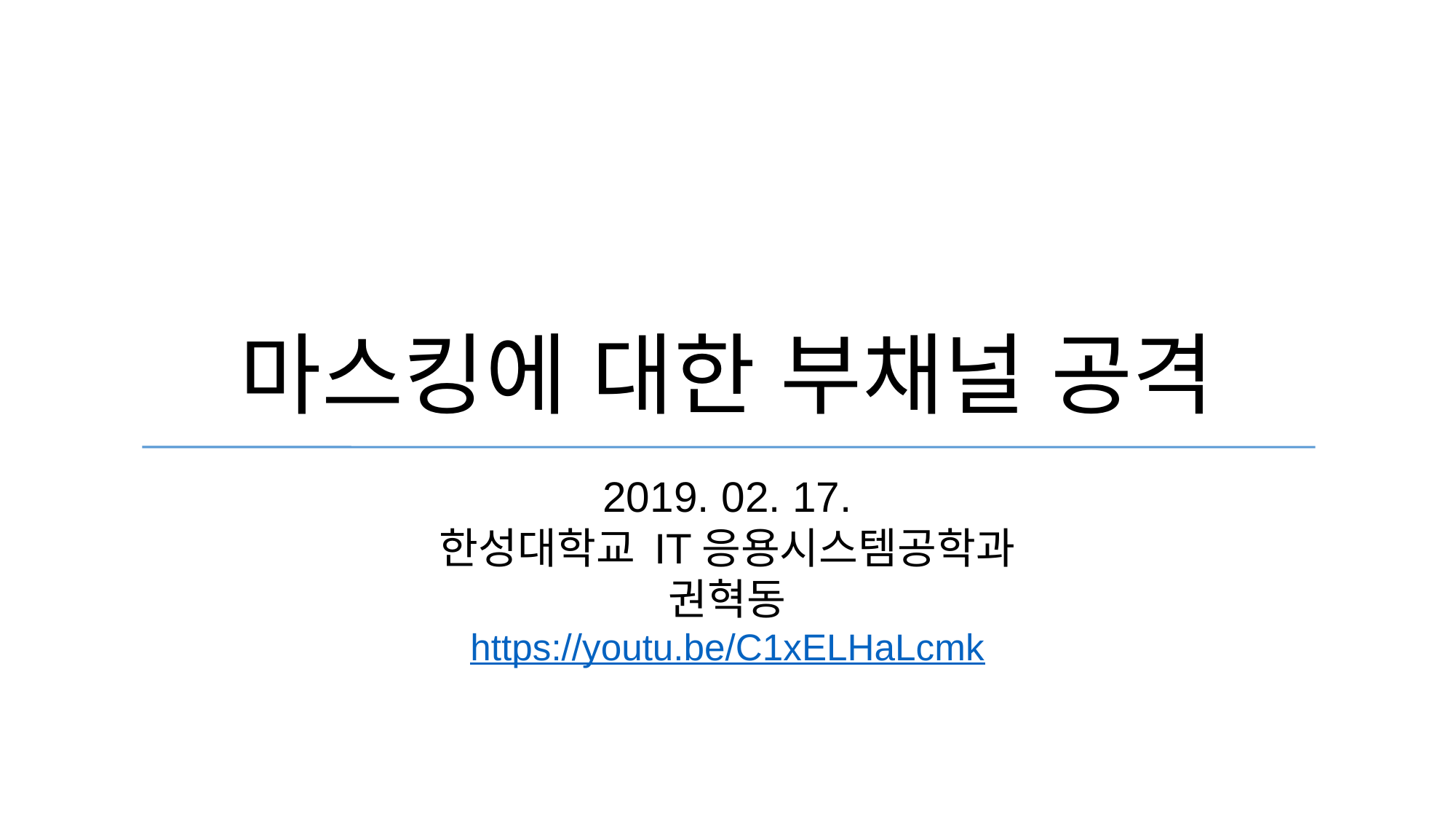

# 마스킹에 대한 부채널 공격
2019. 02. 17.
한성대학교 IT응용시스템공학과
권혁동
https://youtu.be/C1xELHaLcmk